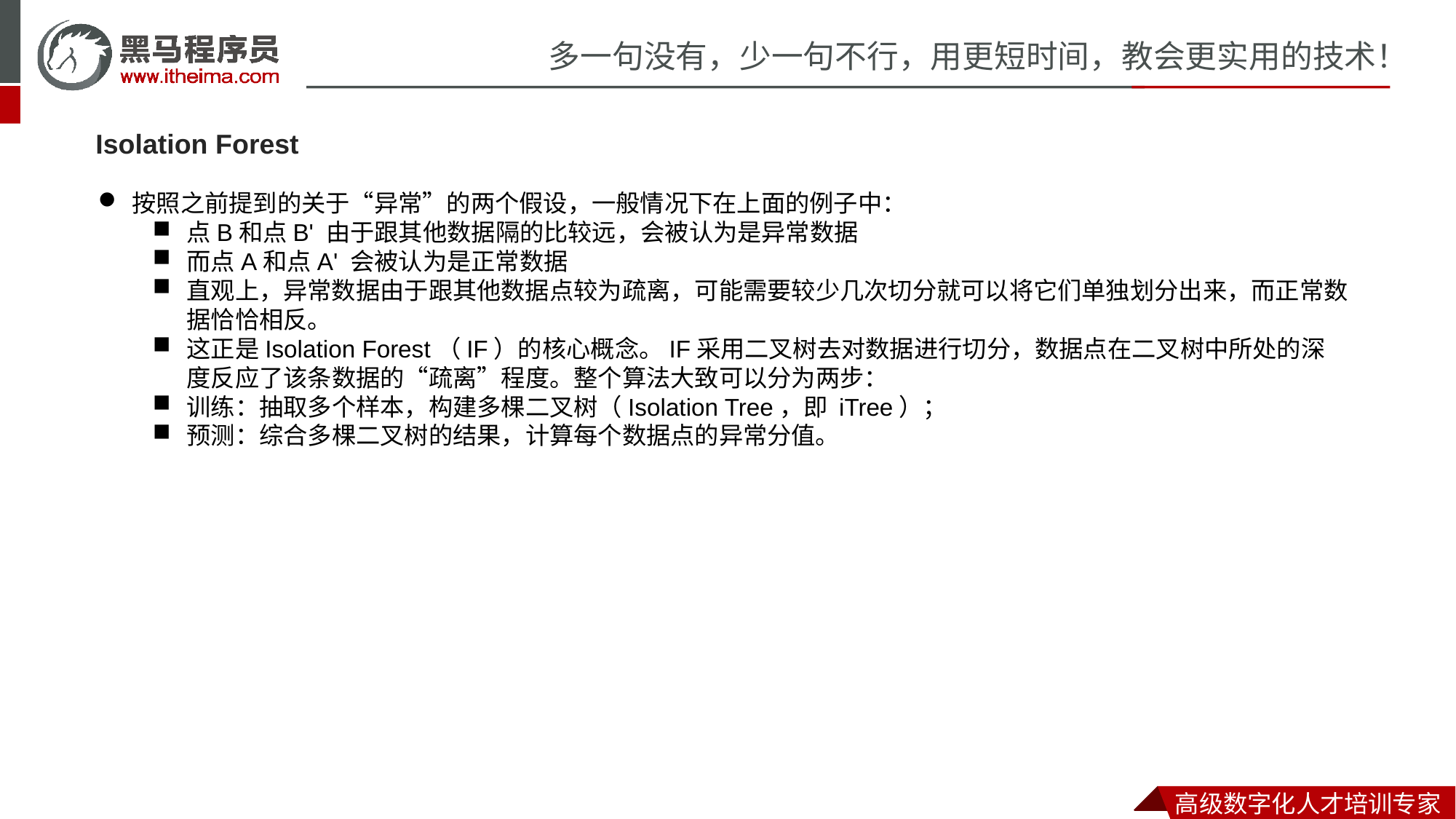

Isolation Forest
按照之前提到的关于“异常”的两个假设，一般情况下在上面的例子中：
点B和点B' 由于跟其他数据隔的比较远，会被认为是异常数据
而点A和点A' 会被认为是正常数据
直观上，异常数据由于跟其他数据点较为疏离，可能需要较少几次切分就可以将它们单独划分出来，而正常数据恰恰相反。
这正是Isolation Forest（IF）的核心概念。IF采用二叉树去对数据进行切分，数据点在二叉树中所处的深度反应了该条数据的“疏离”程度。整个算法大致可以分为两步：
训练：抽取多个样本，构建多棵二叉树（Isolation Tree，即 iTree）；
预测：综合多棵二叉树的结果，计算每个数据点的异常分值。